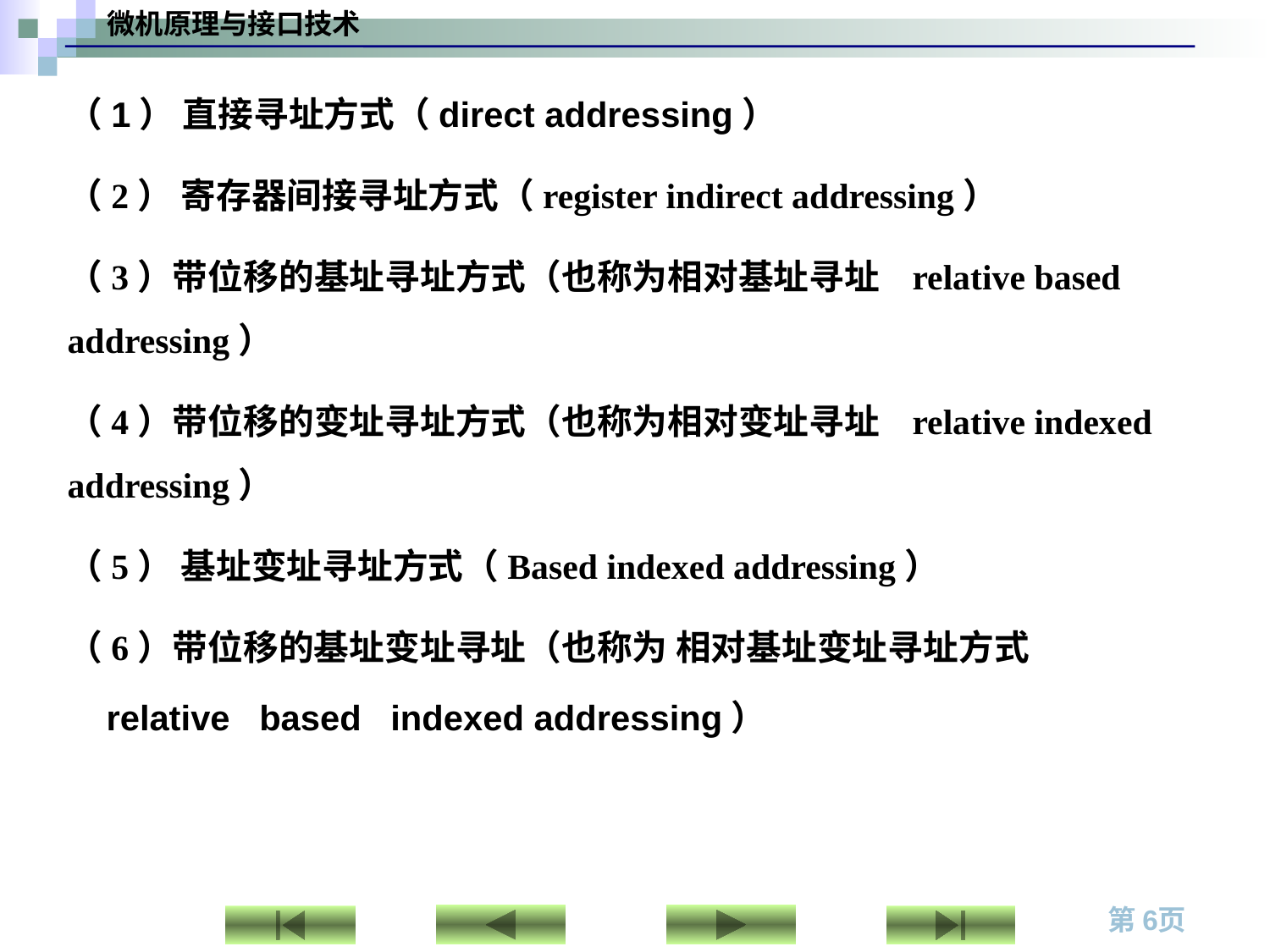

（1） 直接寻址方式（direct addressing）
（2） 寄存器间接寻址方式（register indirect addressing）
（3）带位移的基址寻址方式（也称为相对基址寻址   relative based addressing）
（4）带位移的变址寻址方式（也称为相对变址寻址   relative indexed addressing）
（5） 基址变址寻址方式（Based indexed addressing）
（6）带位移的基址变址寻址（也称为 相对基址变址寻址方式
    relative   based   indexed addressing）